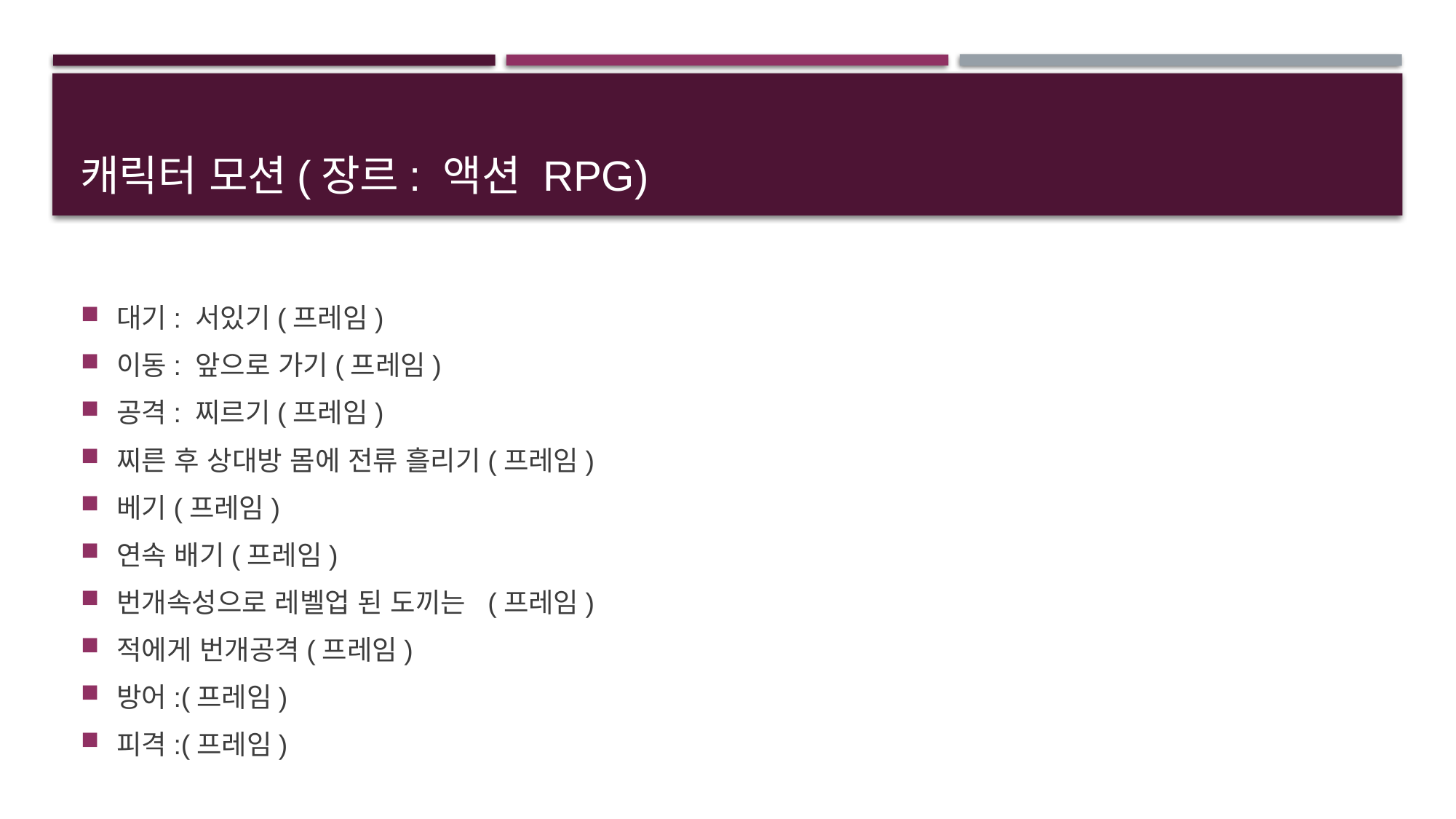

# 캐릭터 모션(장르: 액션 rpg)
대기: 서있기(프레임)
이동: 앞으로 가기(프레임)
공격: 찌르기(프레임)
찌른 후 상대방 몸에 전류 흘리기(프레임)
베기(프레임)
연속 배기(프레임)
번개속성으로 레벨업 된 도끼는  (프레임)
적에게 번개공격(프레임)
방어:(프레임)
피격:(프레임)